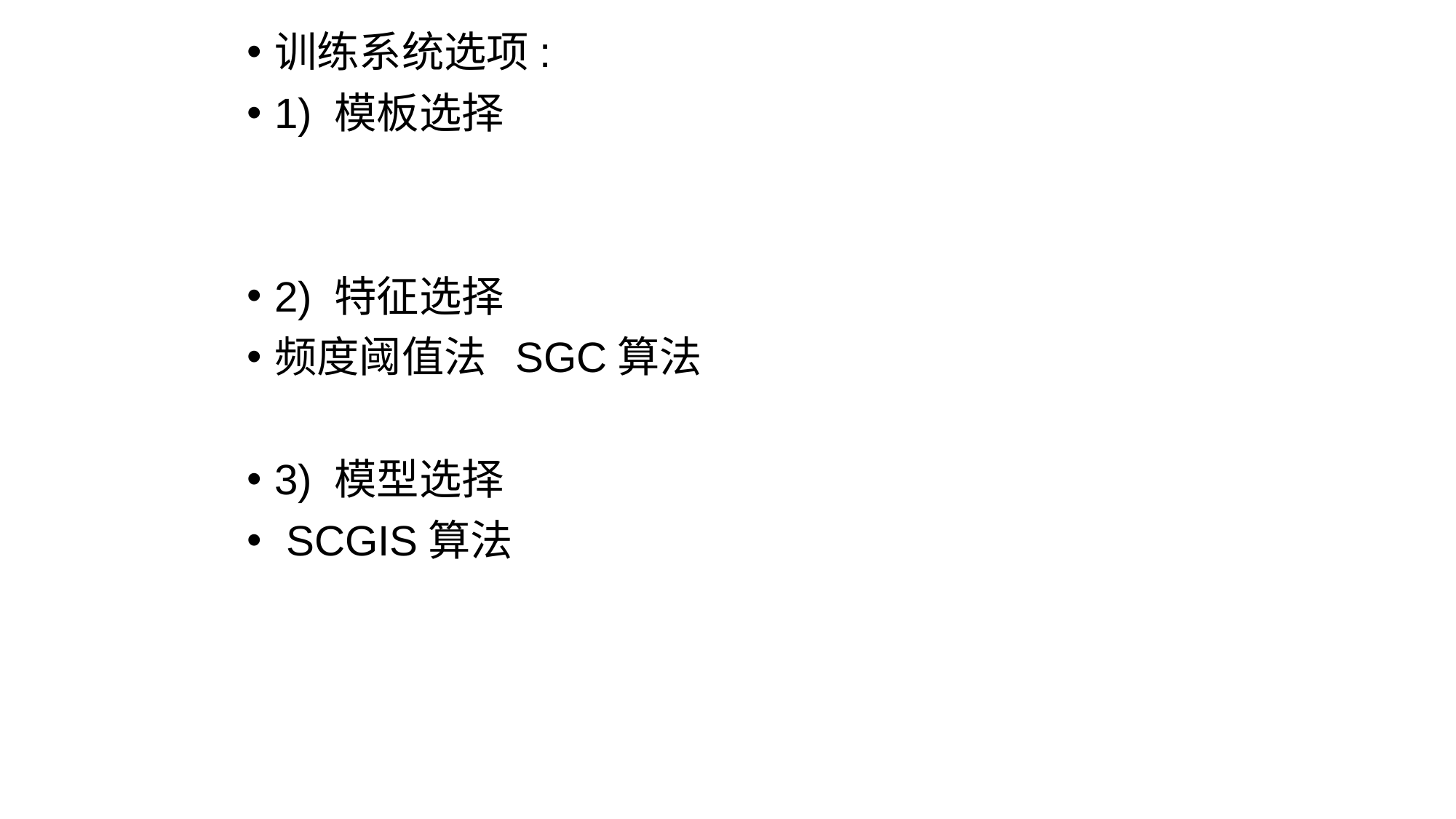

训练系统选项:
1) 模板选择

2) 特征选择
频度阈值法  SGC算法

3) 模型选择
 SCGIS算法